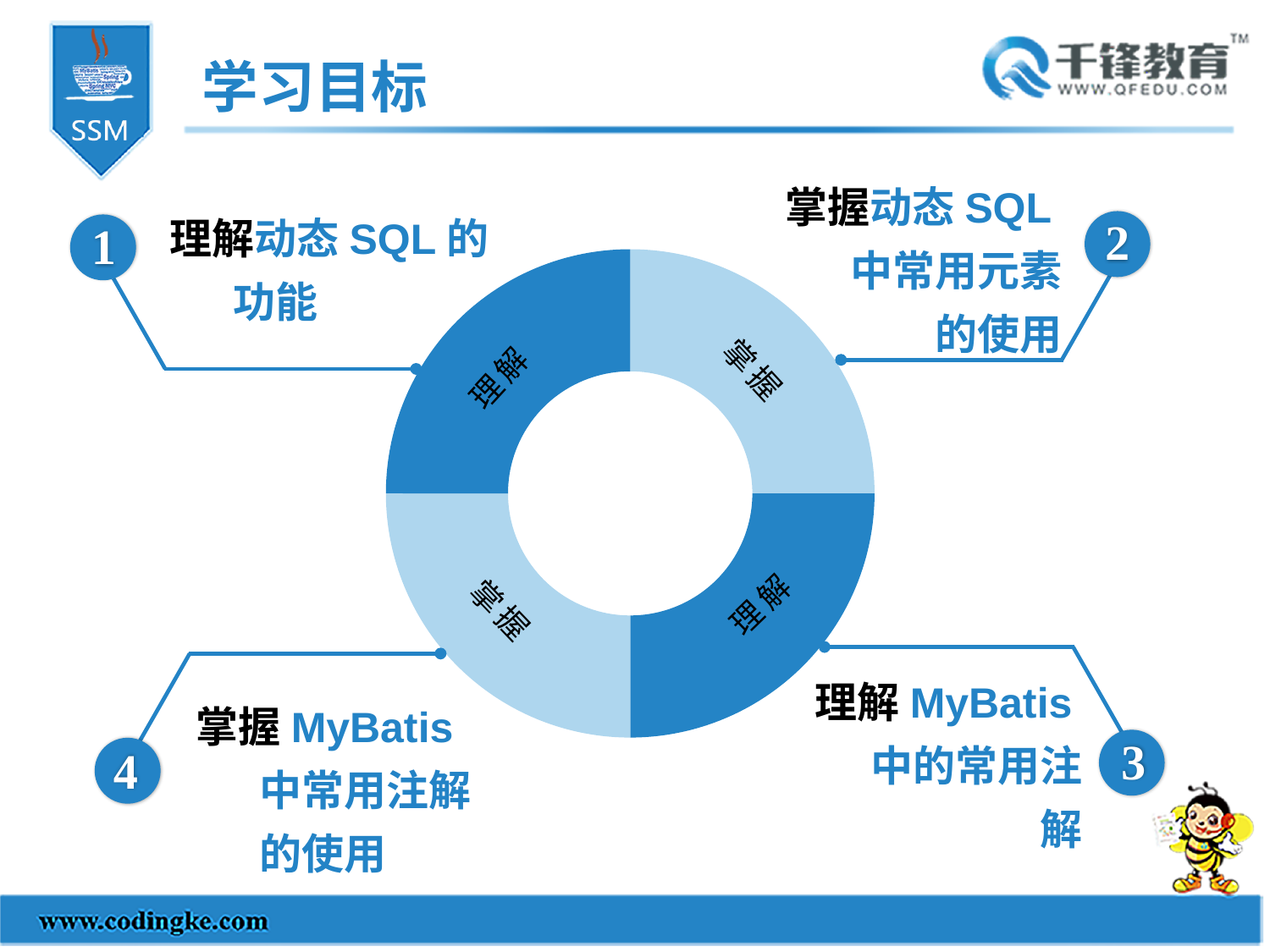

学习目标
掌握动态SQL中常用元素的使用
2

理解动态SQL的功能
1

### Chart

| Category | 销售额 |
|---|---|
| 掌握知识 | 2.5 |
| 理解知识 | 2.5 |
| 熟悉知识 | 2.5 |
| 了解知识 | 2.5 |
理解
掌握
理解
掌握
理解MyBatis中的常用注解
3

掌握MyBatis中常用注解的使用
4